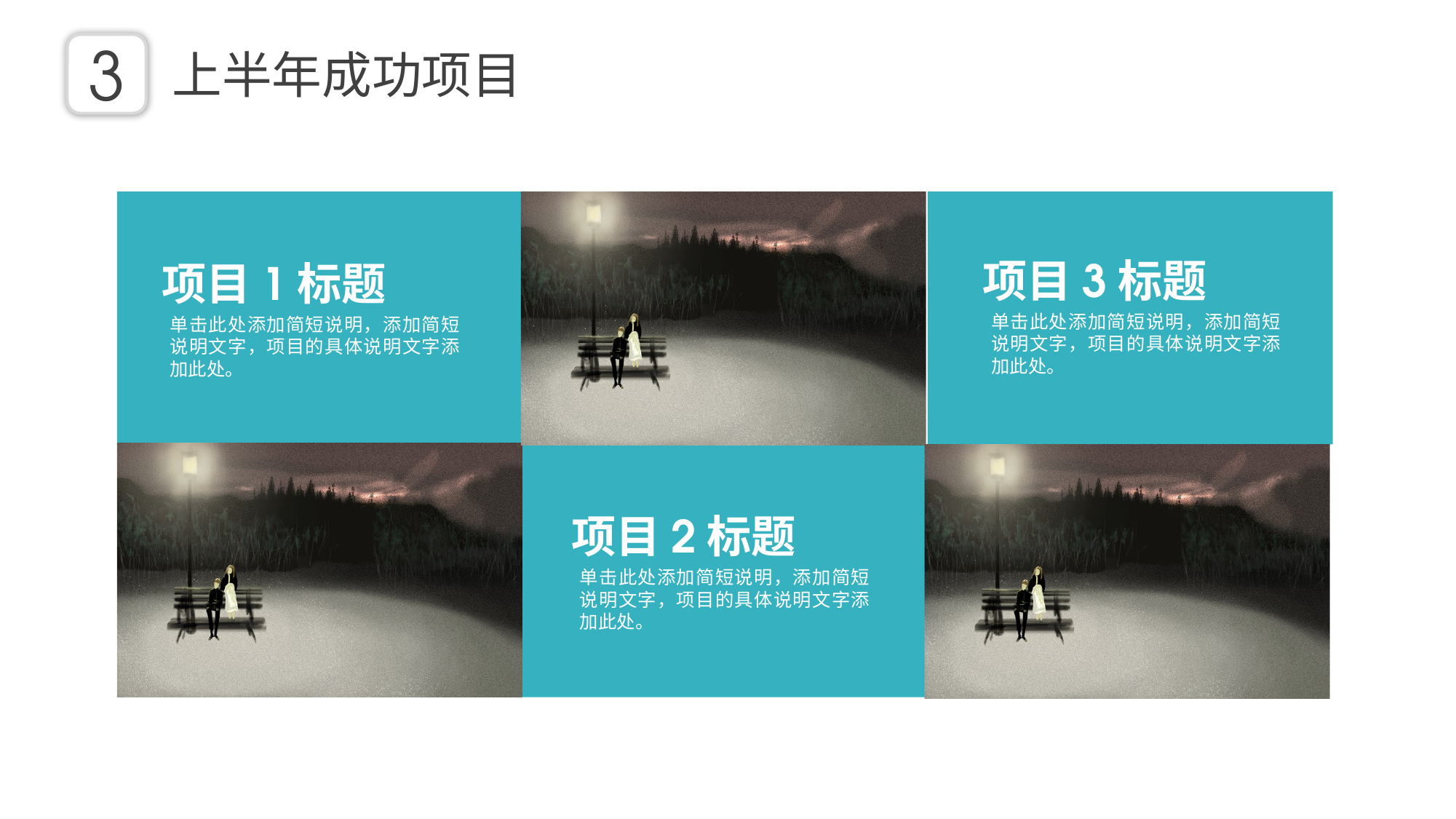

3
上半年成功项目

项目1标题
单击此处添加简短说明，添加简短说明文字，项目的具体说明文字添加此处。

项目3标题
单击此处添加简短说明，添加简短说明文字，项目的具体说明文字添加此处。

项目2标题
单击此处添加简短说明，添加简短说明文字，项目的具体说明文字添加此处。